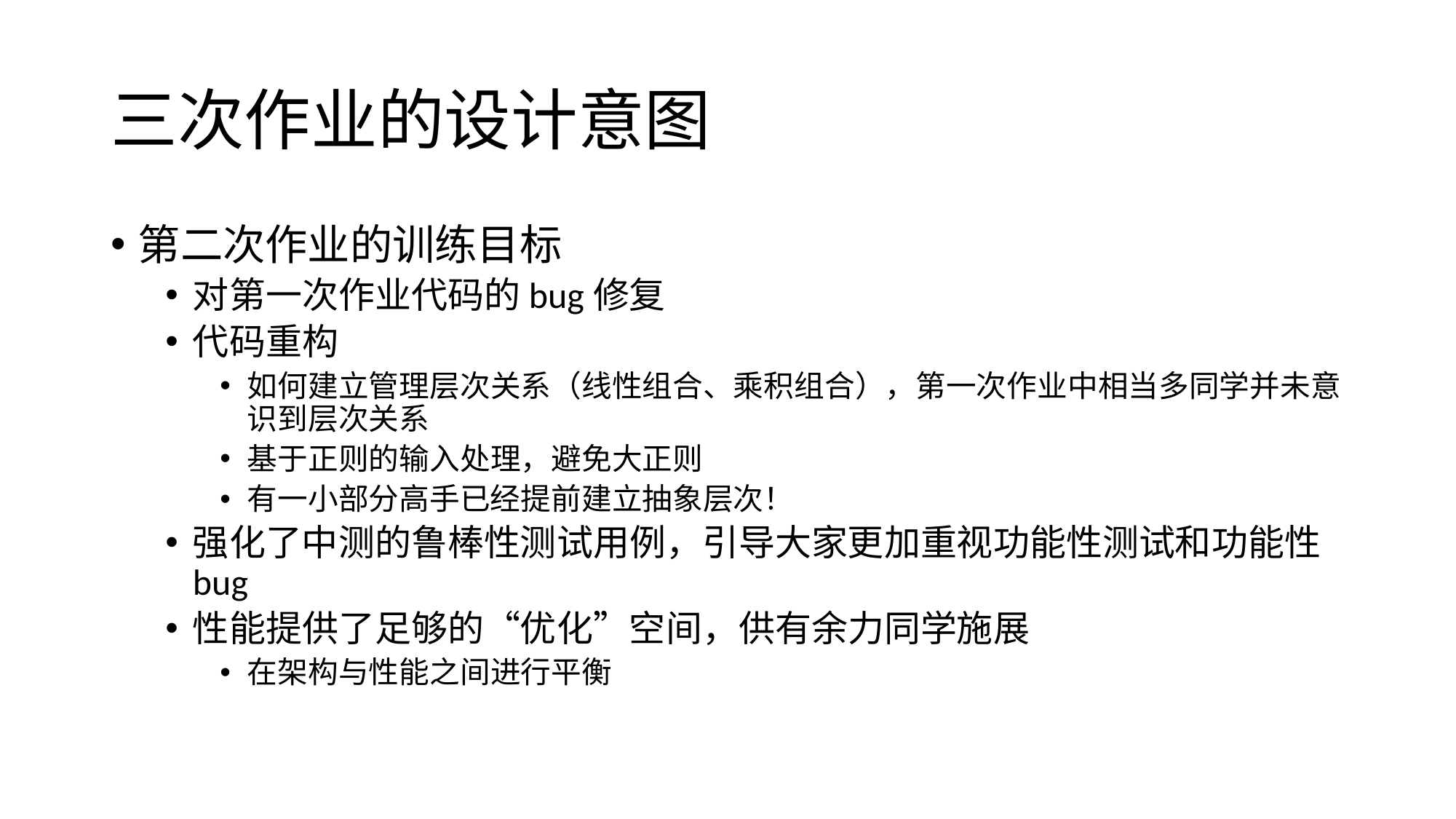

# 三次作业的设计意图
第二次作业的训练目标
对第一次作业代码的bug修复
代码重构
如何建立管理层次关系（线性组合、乘积组合），第一次作业中相当多同学并未意识到层次关系
基于正则的输入处理，避免大正则
有一小部分高手已经提前建立抽象层次！
强化了中测的鲁棒性测试用例，引导大家更加重视功能性测试和功能性bug
性能提供了足够的“优化”空间，供有余力同学施展
在架构与性能之间进行平衡